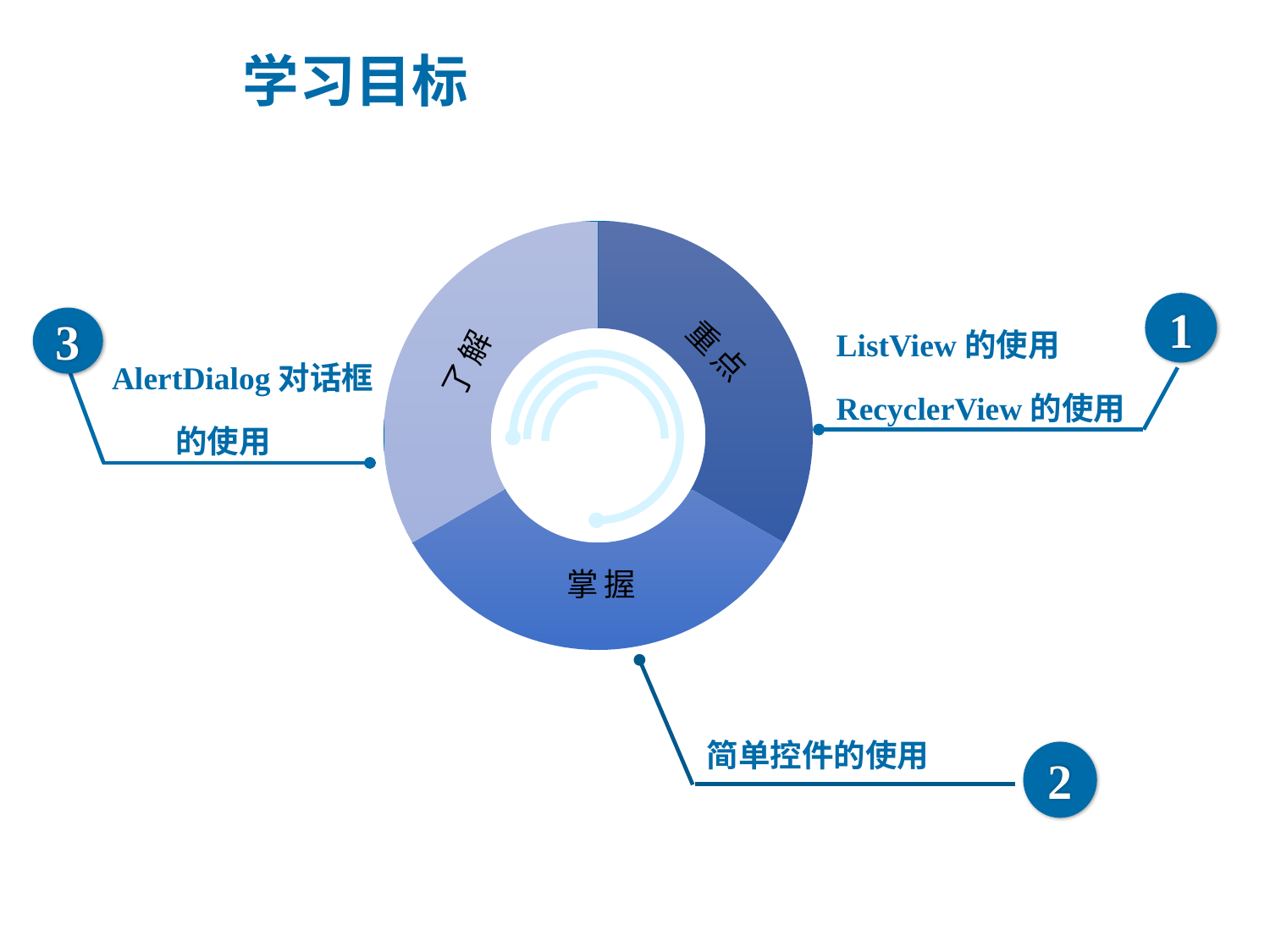

学习目标

### Chart

| Category | 销售额 |
|---|---|
| 掌握知识 | 3.333333333 |
| 理解知识 | 3.333333333 |
| 了解知识 | 3.333333333 |
了解
重点
掌握
ListView的使用
RecyclerView的使用
1

AlertDialog对话框的使用
3

2
简单控件的使用